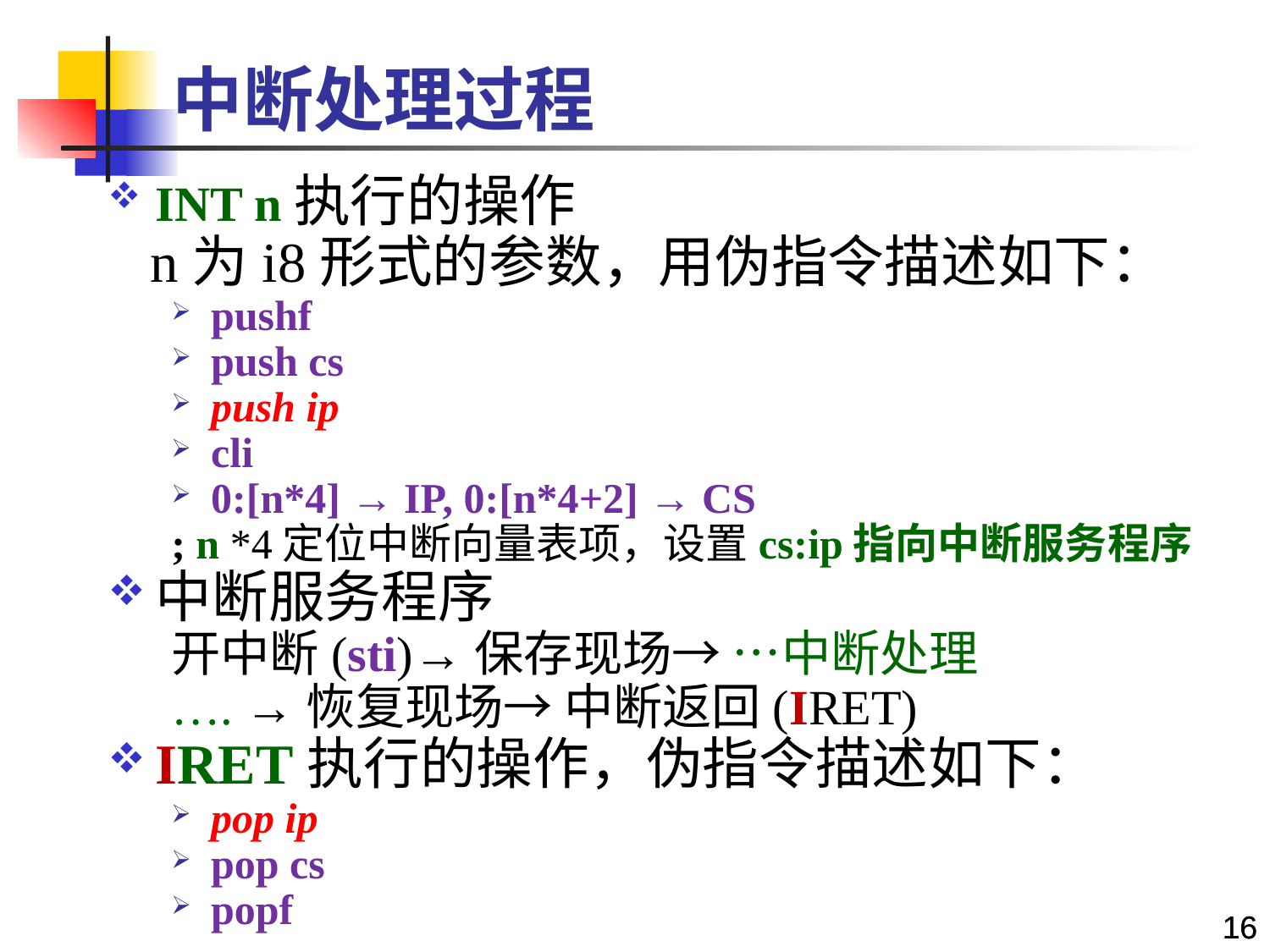

# 中断处理过程
INT n执行的操作
   n为i8形式的参数，用伪指令描述如下：
pushf
push cs
push ip
cli
0:[n*4] → IP, 0:[n*4+2] → CS
; n *4定位中断向量表项，设置cs:ip指向中断服务程序
中断服务程序
开中断(sti)→保存现场→ …中断处理
…. →恢复现场→ 中断返回(IRET)
IRET执行的操作，伪指令描述如下：
pop ip
pop cs
popf